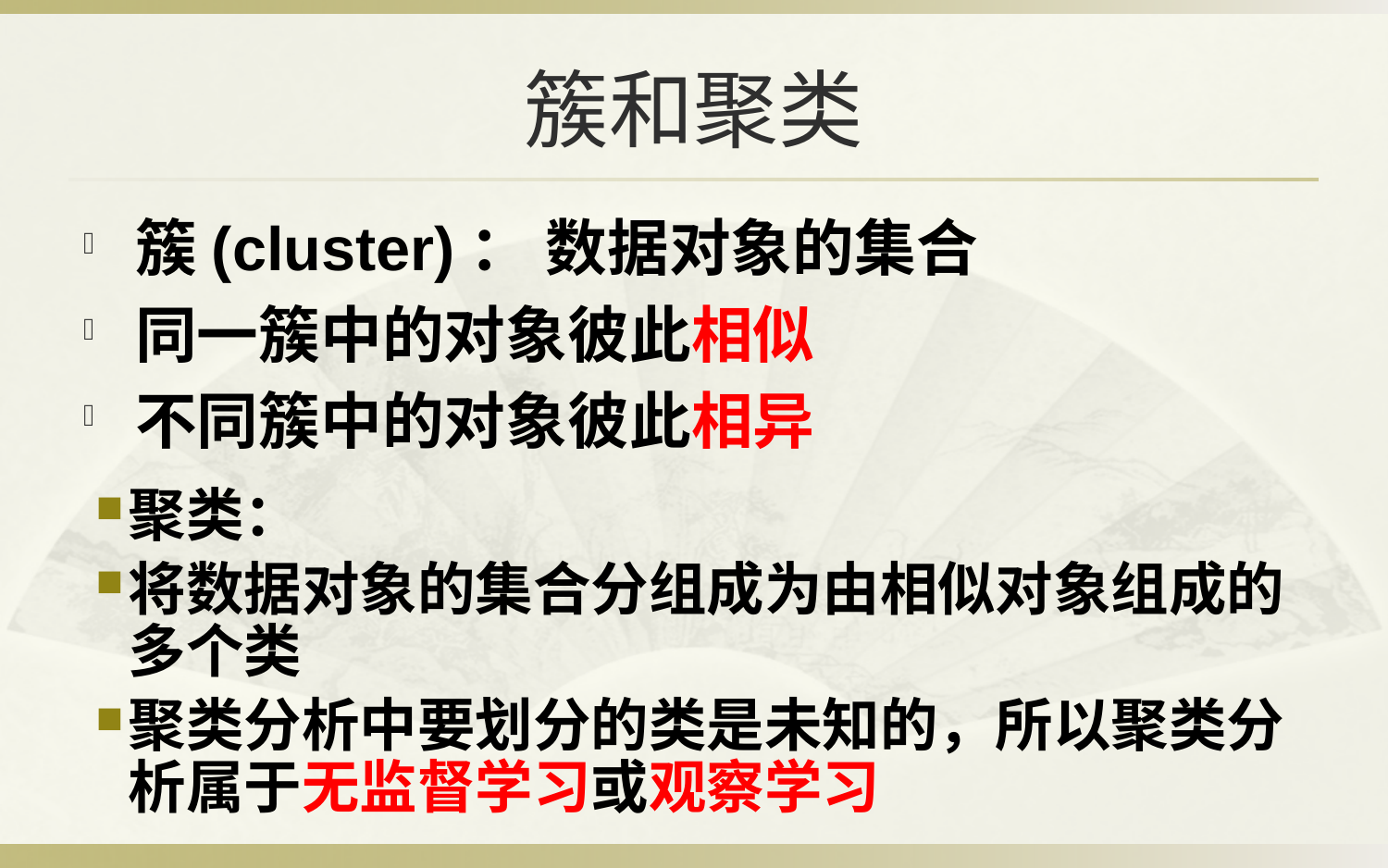

簇和聚类
簇(cluster)： 数据对象的集合
同一簇中的对象彼此相似
不同簇中的对象彼此相异

聚类：
将数据对象的集合分组成为由相似对象组成的多个类
聚类分析中要划分的类是未知的，所以聚类分析属于无监督学习或观察学习